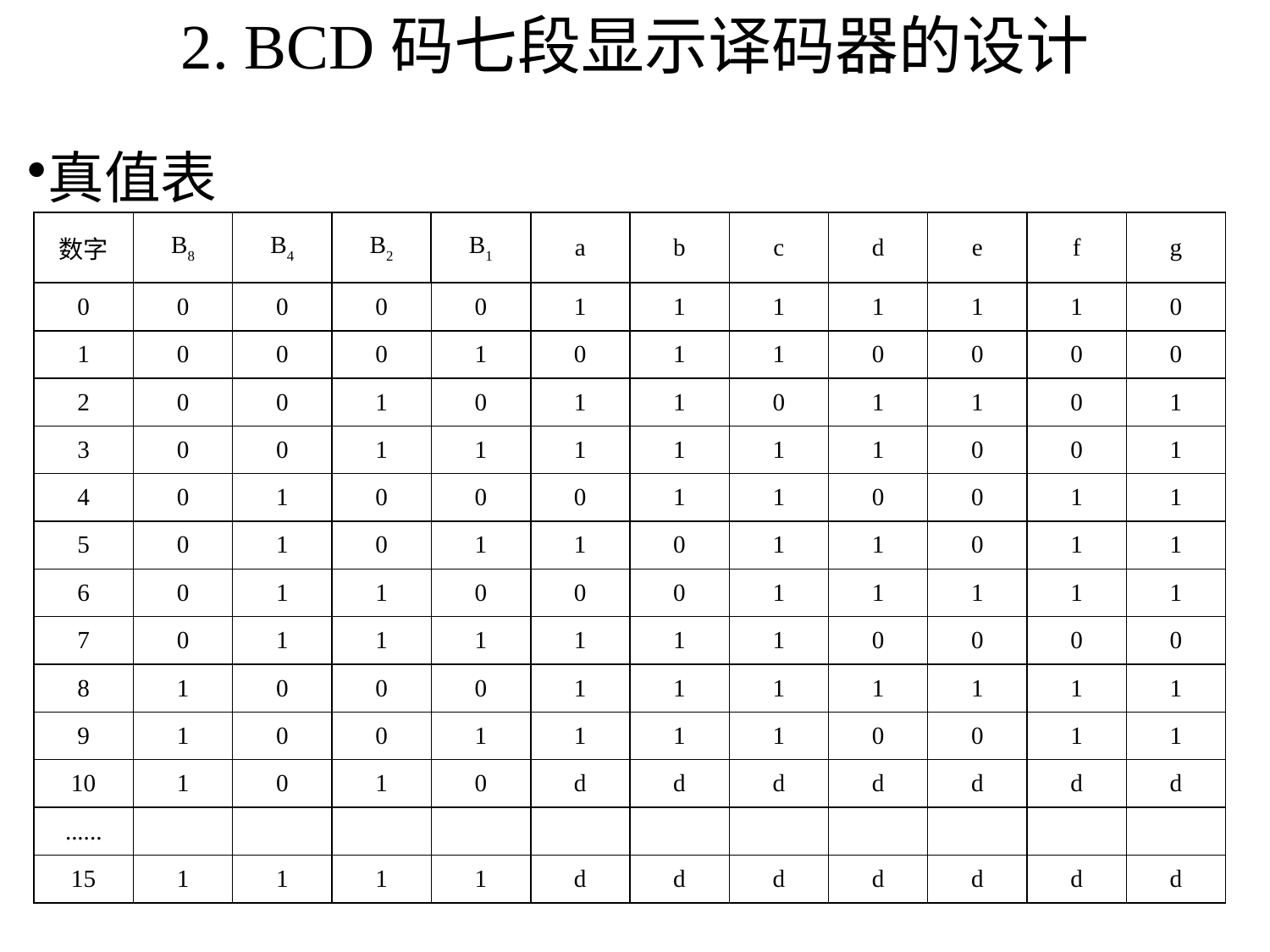

# 2. BCD码七段显示译码器的设计
真值表

| 数字 | B8 | B4 | B2 | B1 | a | b | c | d | e | f | g |
| --- | --- | --- | --- | --- | --- | --- | --- | --- | --- | --- | --- |
| 0 | 0 | 0 | 0 | 0 | 1 | 1 | 1 | 1 | 1 | 1 | 0 |
| 1 | 0 | 0 | 0 | 1 | 0 | 1 | 1 | 0 | 0 | 0 | 0 |
| 2 | 0 | 0 | 1 | 0 | 1 | 1 | 0 | 1 | 1 | 0 | 1 |
| 3 | 0 | 0 | 1 | 1 | 1 | 1 | 1 | 1 | 0 | 0 | 1 |
| 4 | 0 | 1 | 0 | 0 | 0 | 1 | 1 | 0 | 0 | 1 | 1 |
| 5 | 0 | 1 | 0 | 1 | 1 | 0 | 1 | 1 | 0 | 1 | 1 |
| 6 | 0 | 1 | 1 | 0 | 0 | 0 | 1 | 1 | 1 | 1 | 1 |
| 7 | 0 | 1 | 1 | 1 | 1 | 1 | 1 | 0 | 0 | 0 | 0 |
| 8 | 1 | 0 | 0 | 0 | 1 | 1 | 1 | 1 | 1 | 1 | 1 |
| 9 | 1 | 0 | 0 | 1 | 1 | 1 | 1 | 0 | 0 | 1 | 1 |
| 10 | 1 | 0 | 1 | 0 | d | d | d | d | d | d | d |
| ...... |  |  |  |  |  |  |  |  |  |  |  |
| 15 | 1 | 1 | 1 | 1 | d | d | d | d | d | d | d |